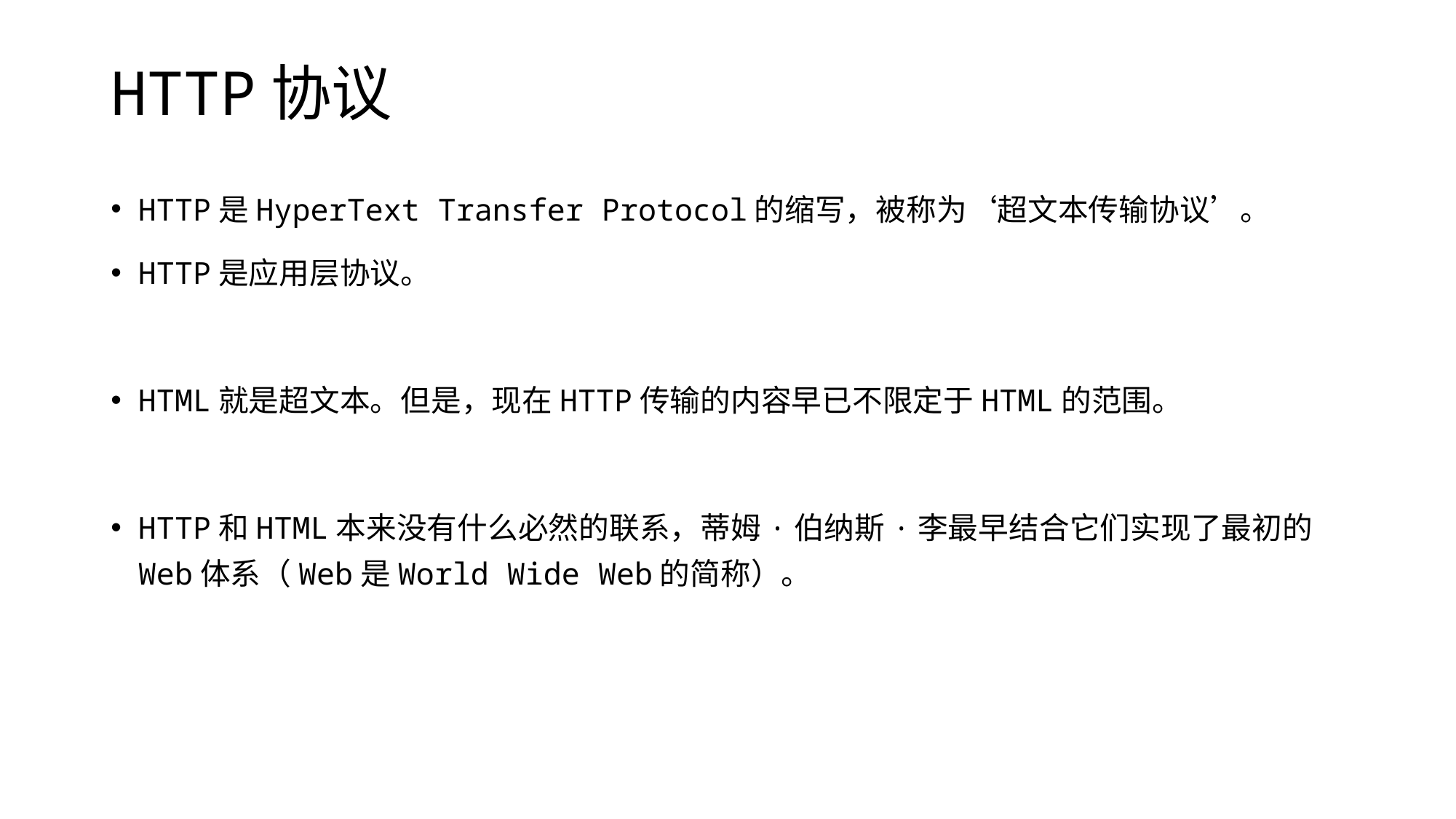

# HTTP协议
HTTP是HyperText Transfer Protocol的缩写，被称为‘超文本传输协议’。
HTTP是应用层协议。

HTML就是超文本。但是，现在HTTP传输的内容早已不限定于HTML的范围。

HTTP和HTML本来没有什么必然的联系，蒂姆·伯纳斯·李最早结合它们实现了最初的Web体系（Web是World Wide Web的简称）。